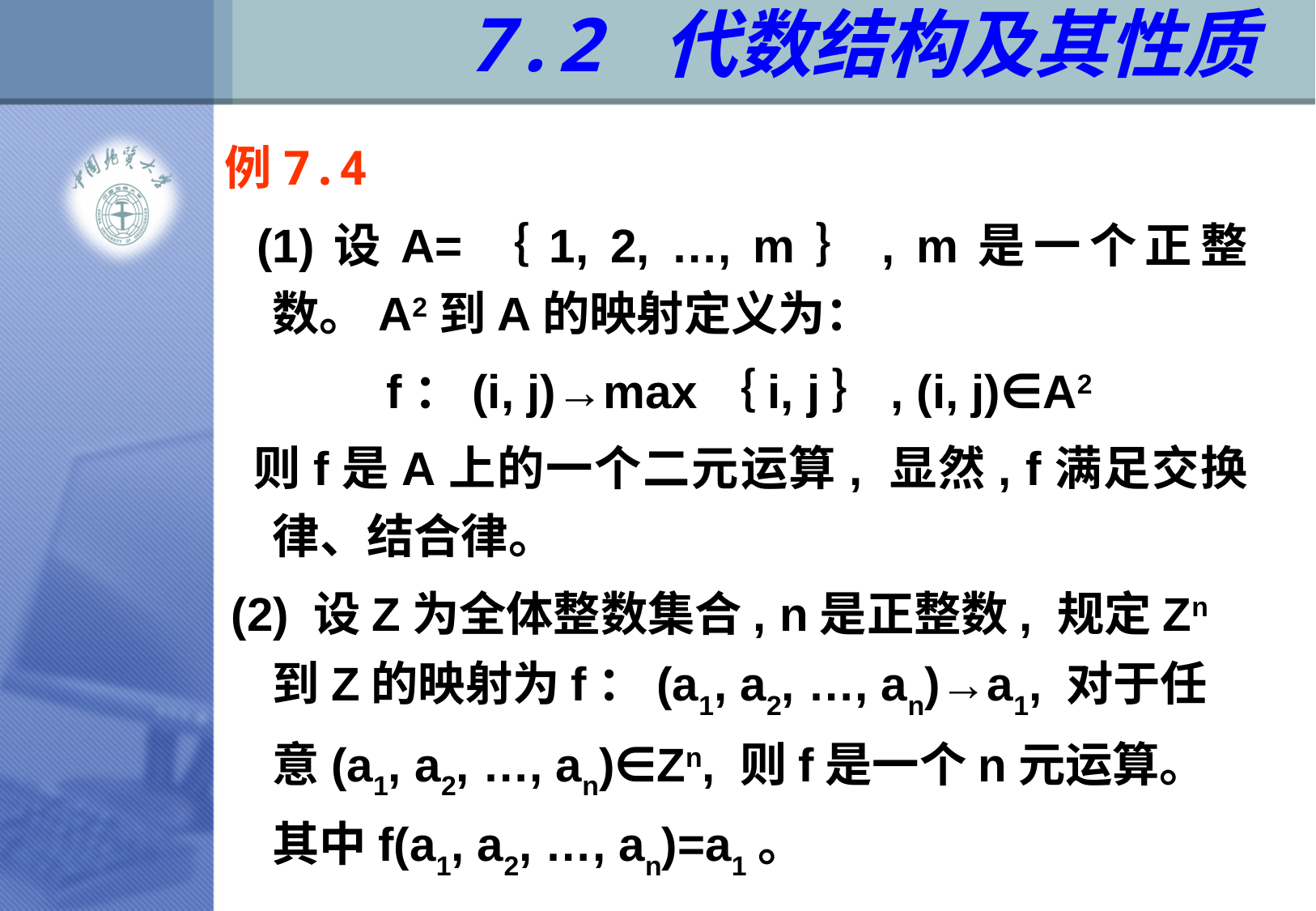

# 7.2 代数结构及其性质
  例7.4
   (1)设A=｛1, 2, …, m｝, m是一个正整数。A2到A的映射定义为：
   f：(i, j)→max｛i, j｝, (i, j)∈A2
    则f是A上的一个二元运算, 显然, f满足交换律、结合律。
   (2) 设Z为全体整数集合, n是正整数, 规定Zn到Z的映射为f：(a1, a2, …, an)→a1, 对于任意(a1, a2, …, an)∈Zn, 则f是一个n元运算。其中f(a1, a2, …, an)=a1。